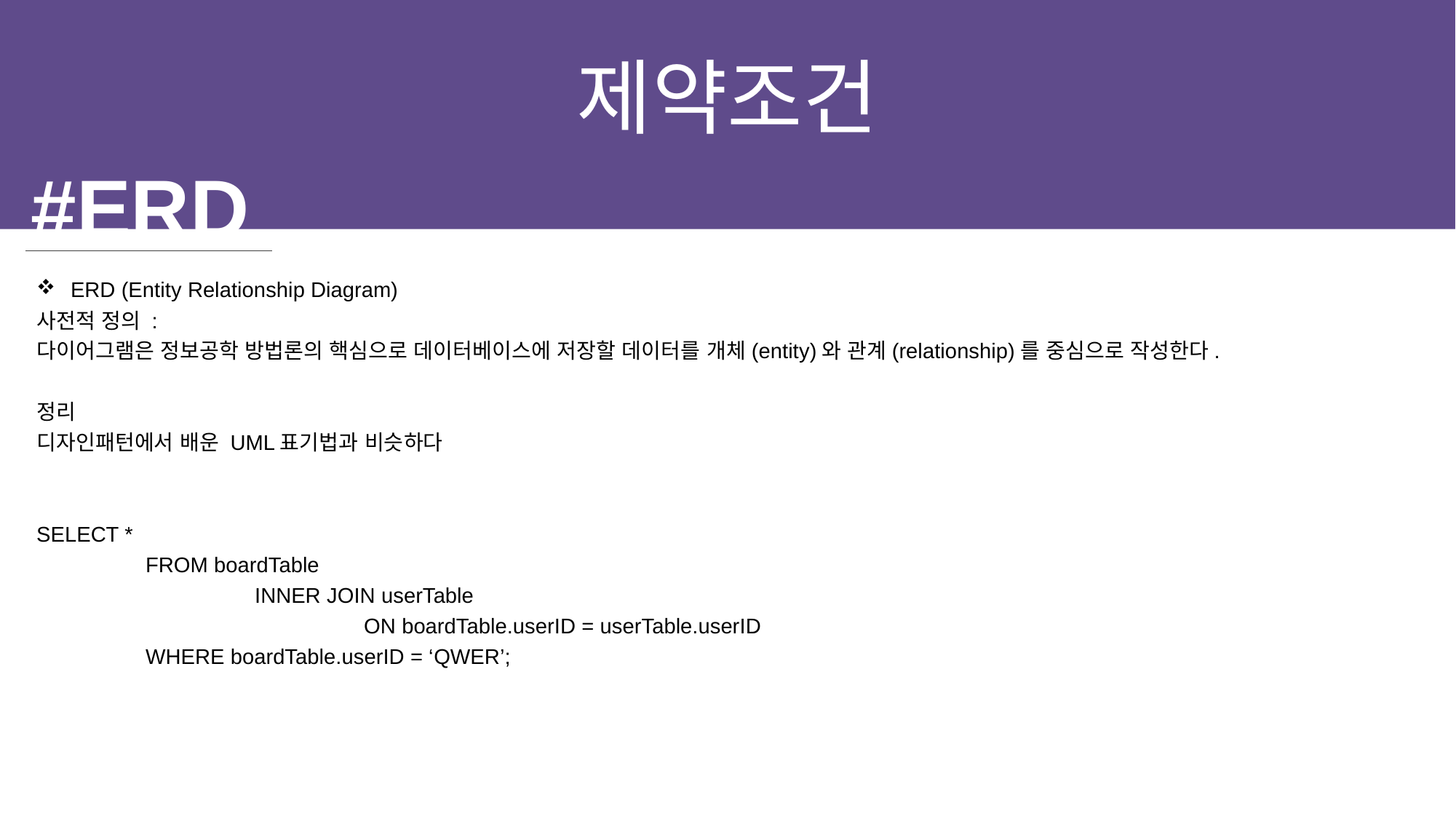

제약조건
#ERD
ERD (Entity Relationship Diagram)
사전적 정의 :
다이어그램은 정보공학 방법론의 핵심으로 데이터베이스에 저장할 데이터를 개체(entity)와 관계(relationship)를 중심으로 작성한다.

정리
디자인패턴에서 배운 UML표기법과 비슷하다

SELECT *
	FROM boardTable
		INNER JOIN userTable
			ON boardTable.userID = userTable.userID
	WHERE boardTable.userID = ‘QWER’;